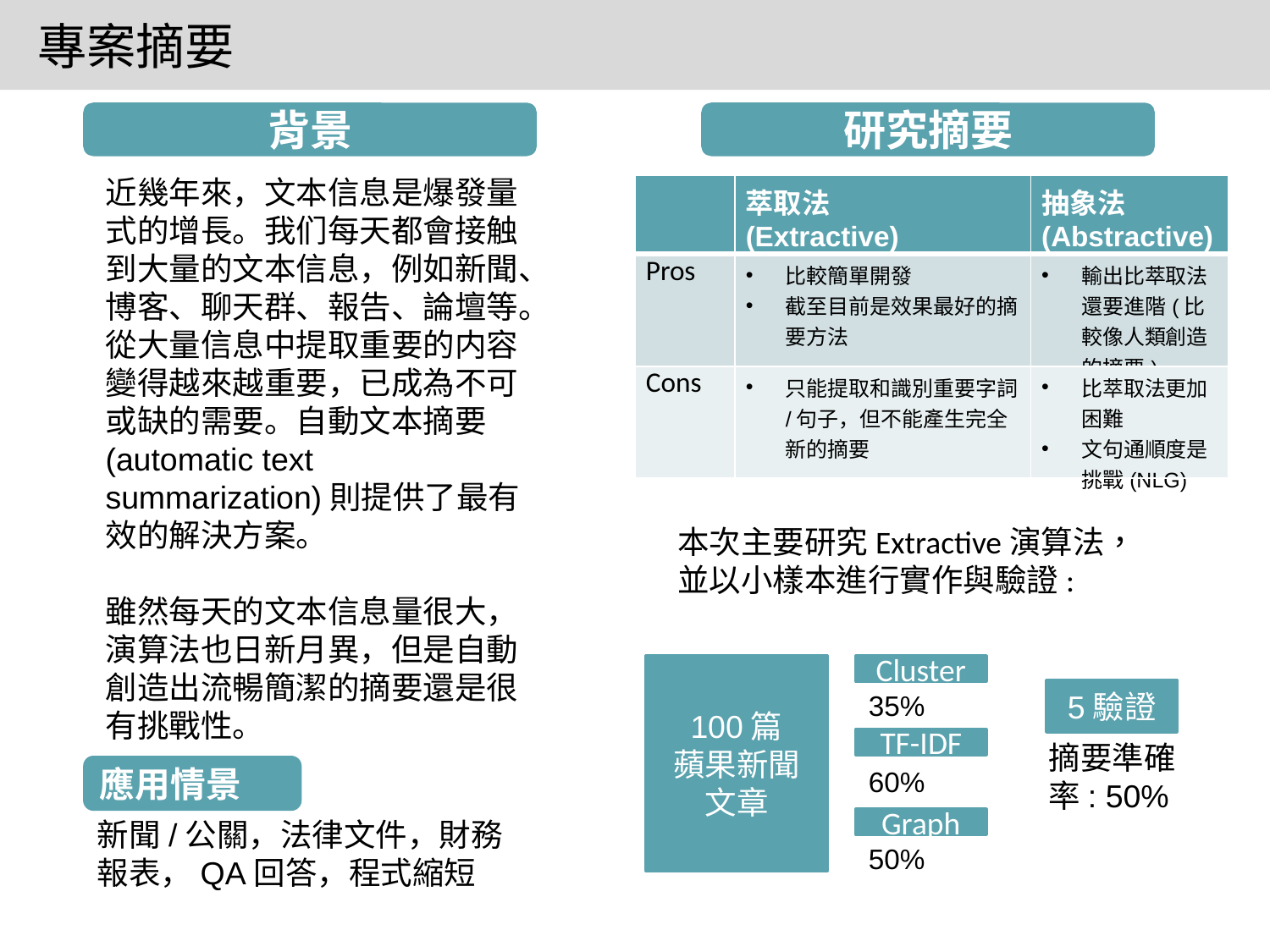

# 專案摘要
背景
研究摘要
近幾年來，文本信息是爆發量式的增長。我们每天都會接触到大量的文本信息，例如新聞、博客、聊天群、報告、論壇等。從大量信息中提取重要的内容變得越來越重要，已成為不可或缺的需要。自動文本摘要(automatic text summarization)則提供了最有效的解決方案。

雖然每天的文本信息量很大，演算法也日新月異，但是自動創造出流暢簡潔的摘要還是很有挑戰性。
|  | 萃取法 (Extractive) | 抽象法 (Abstractive) |
| --- | --- | --- |
| Pros | 比較簡單開發 截至目前是效果最好的摘要方法 | 輸出比萃取法還要進階(比較像人類創造的摘要) |
| Cons | 只能提取和識別重要字詞/句子，但不能產生完全新的摘要 | 比萃取法更加困難 文句通順度是挑戰(NLG) |
本次主要研究Extractive演算法，並以小樣本進行實作與驗證:
100篇
蘋果新聞文章
Cluster
5驗證
摘要準確率: 50%
35%
TF-IDF
應用情景
60%
新聞/公關，法律文件，財務報表，QA回答，程式縮短
Graph
50%